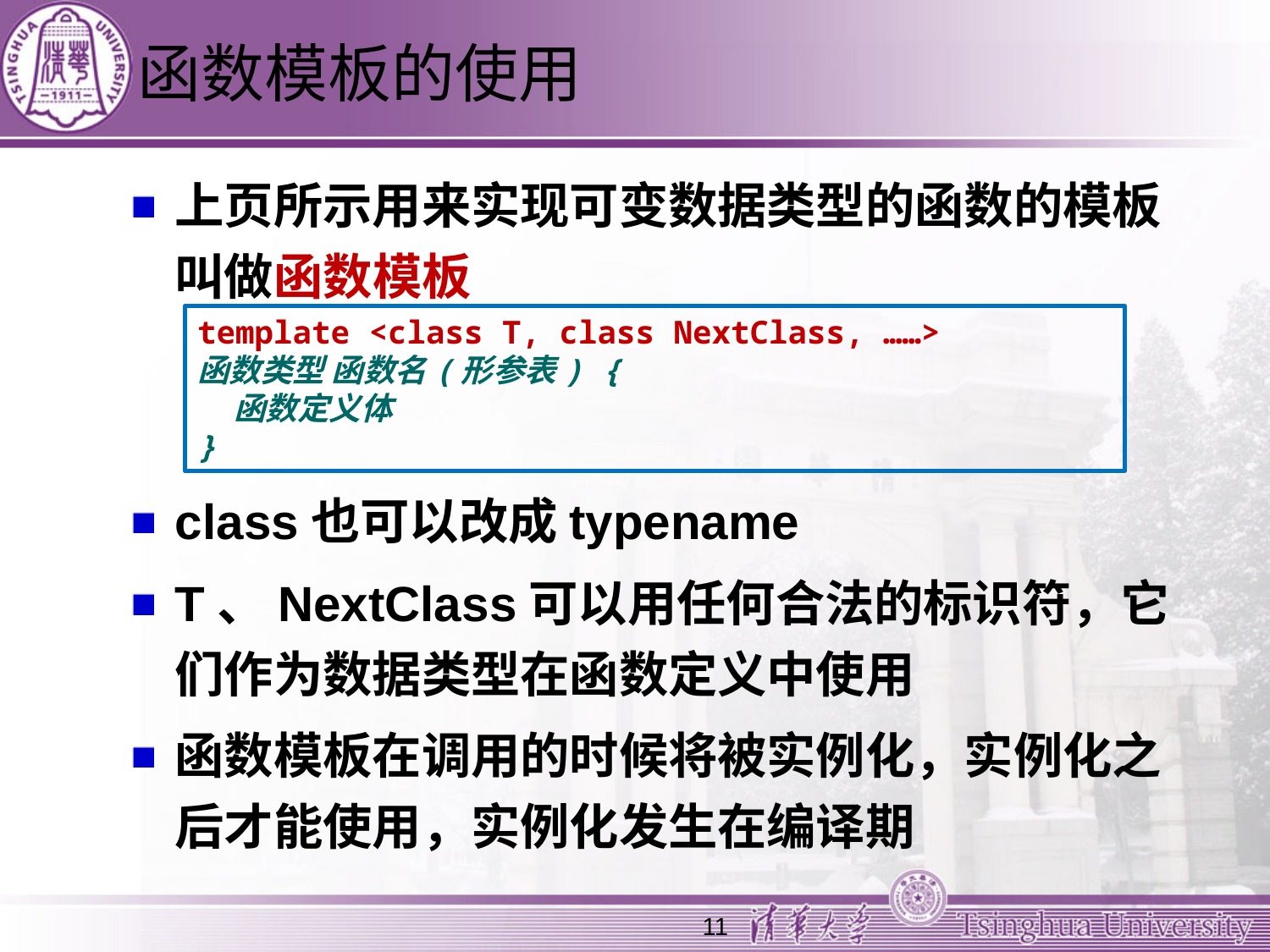

# 函数模板的使用
上页所示用来实现可变数据类型的函数的模板叫做函数模板

class也可以改成typename
T、NextClass可以用任何合法的标识符，它们作为数据类型在函数定义中使用
函数模板在调用的时候将被实例化，实例化之后才能使用，实例化发生在编译期
template <class T, class NextClass, ……>
函数类型 函数名(形参表) {
    函数定义体
}
11